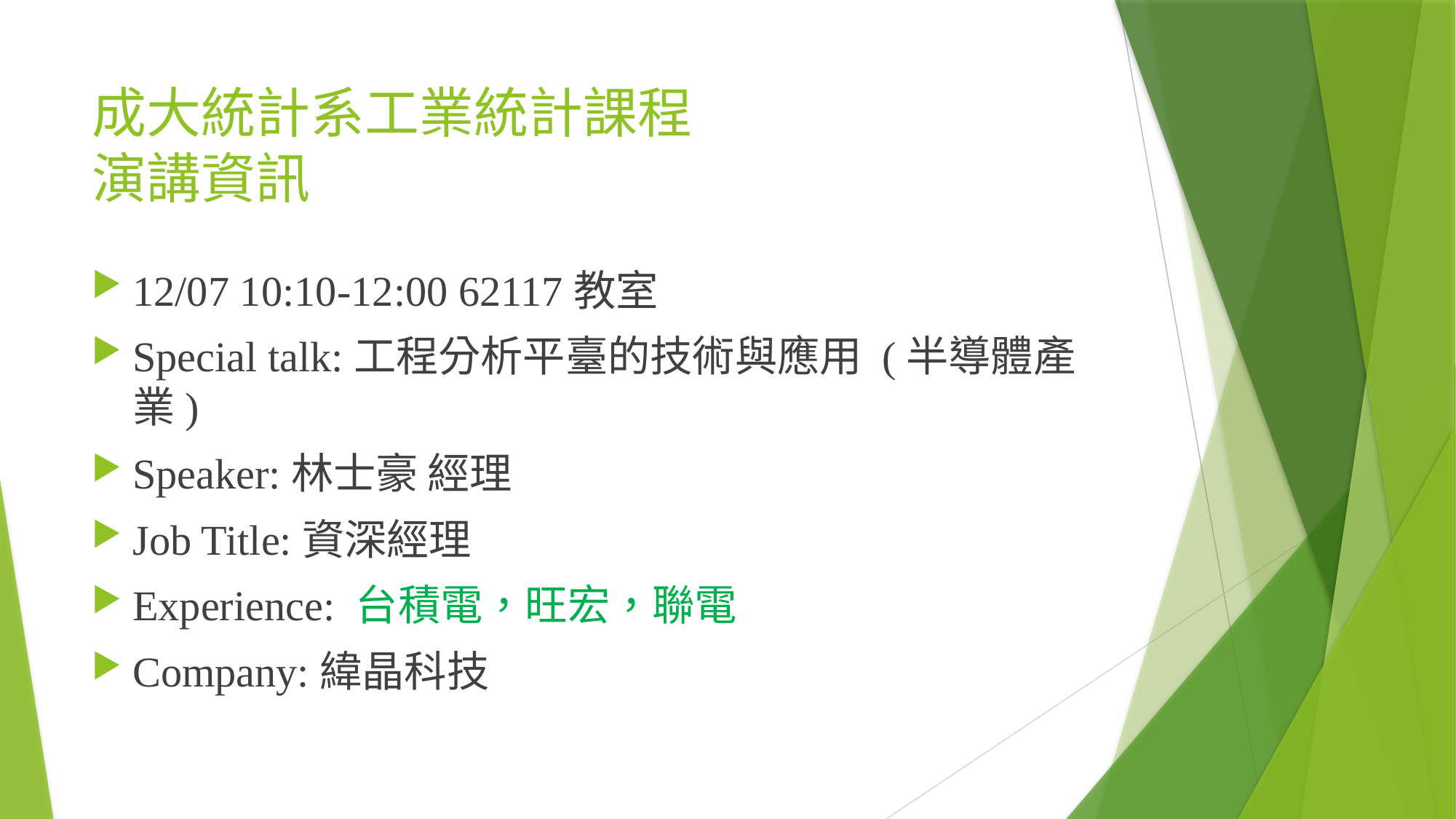

# 成大統計系工業統計課程 演講資訊
12/07 10:10-12:00 62117教室
Special talk:工程分析平臺的技術與應用 (半導體產業)
Speaker:林士豪 經理
Job Title:資深經理
Experience: 台積電，旺宏，聯電
Company:緯晶科技